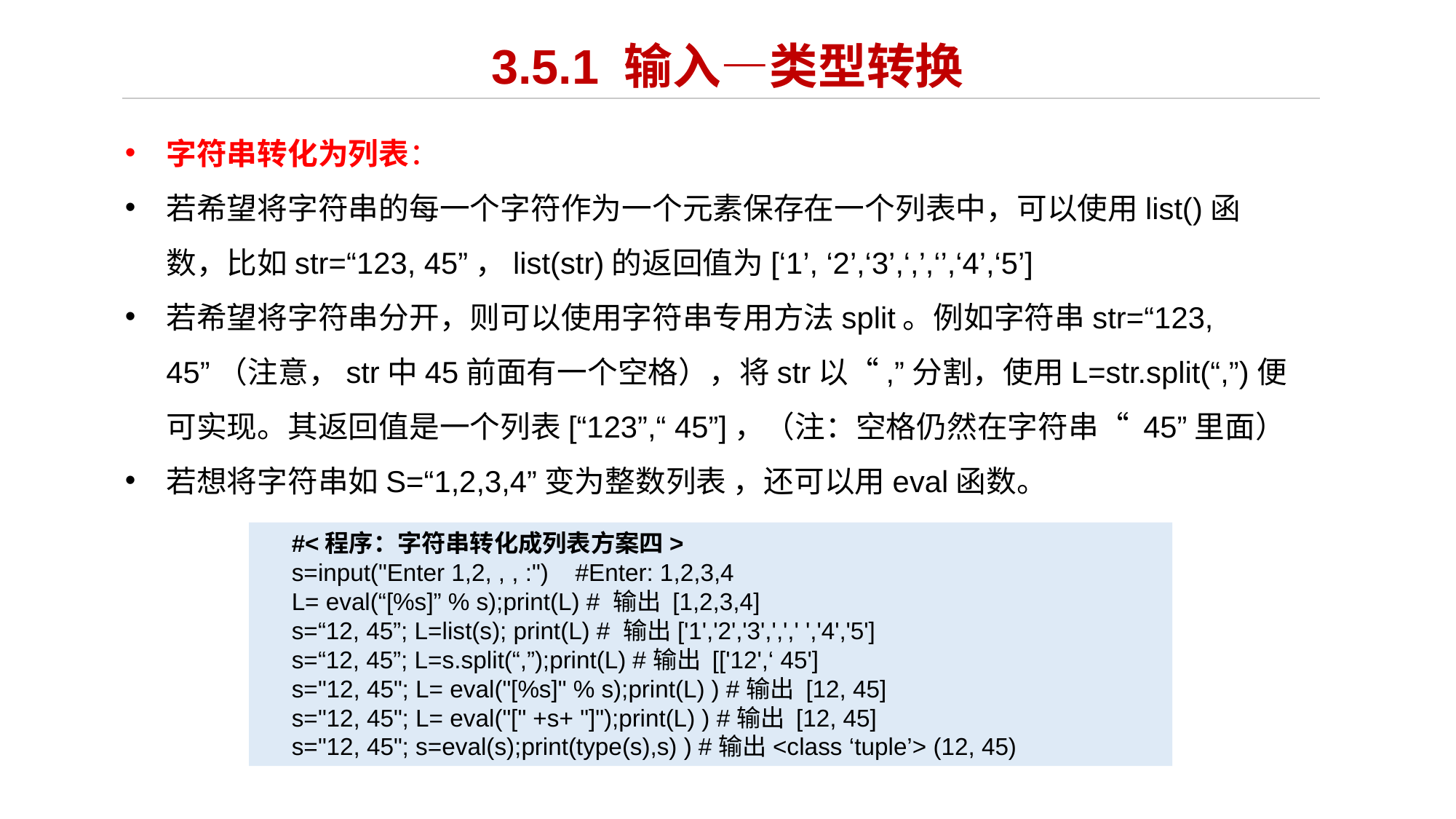

# 3.5.1 输入—类型转换
字符串转化为列表：
若希望将字符串的每一个字符作为一个元素保存在一个列表中，可以使用list()函数，比如str=“123, 45”，list(str)的返回值为[‘1’, ‘2’,‘3’,‘,’,‘’,‘4’,‘5’]
若希望将字符串分开，则可以使用字符串专用方法split。例如字符串str=“123, 45”（注意，str中45前面有一个空格），将str以“,”分割，使用L=str.split(“,”)便可实现。其返回值是一个列表[“123”,“ 45”]，（注：空格仍然在字符串“ 45”里面）
若想将字符串如S=“1,2,3,4”变为整数列表 ，还可以用eval函数。
#<程序：字符串转化成列表方案四>
s=input("Enter 1,2, , , :")    #Enter: 1,2,3,4
L= eval(“[%s]” % s);print(L) # 输出 [1,2,3,4]
s=“12, 45”; L=list(s); print(L) # 输出['1','2','3',',',' ','4','5']
s=“12, 45”; L=s.split(“,”);print(L) #输出 [['12',‘ 45']
s="12, 45"; L= eval("[%s]" % s);print(L) ) #输出 [12, 45]
s="12, 45"; L= eval("[" +s+ "]");print(L) ) #输出 [12, 45]
s="12, 45"; s=eval(s);print(type(s),s) ) #输出<class ‘tuple’> (12, 45)